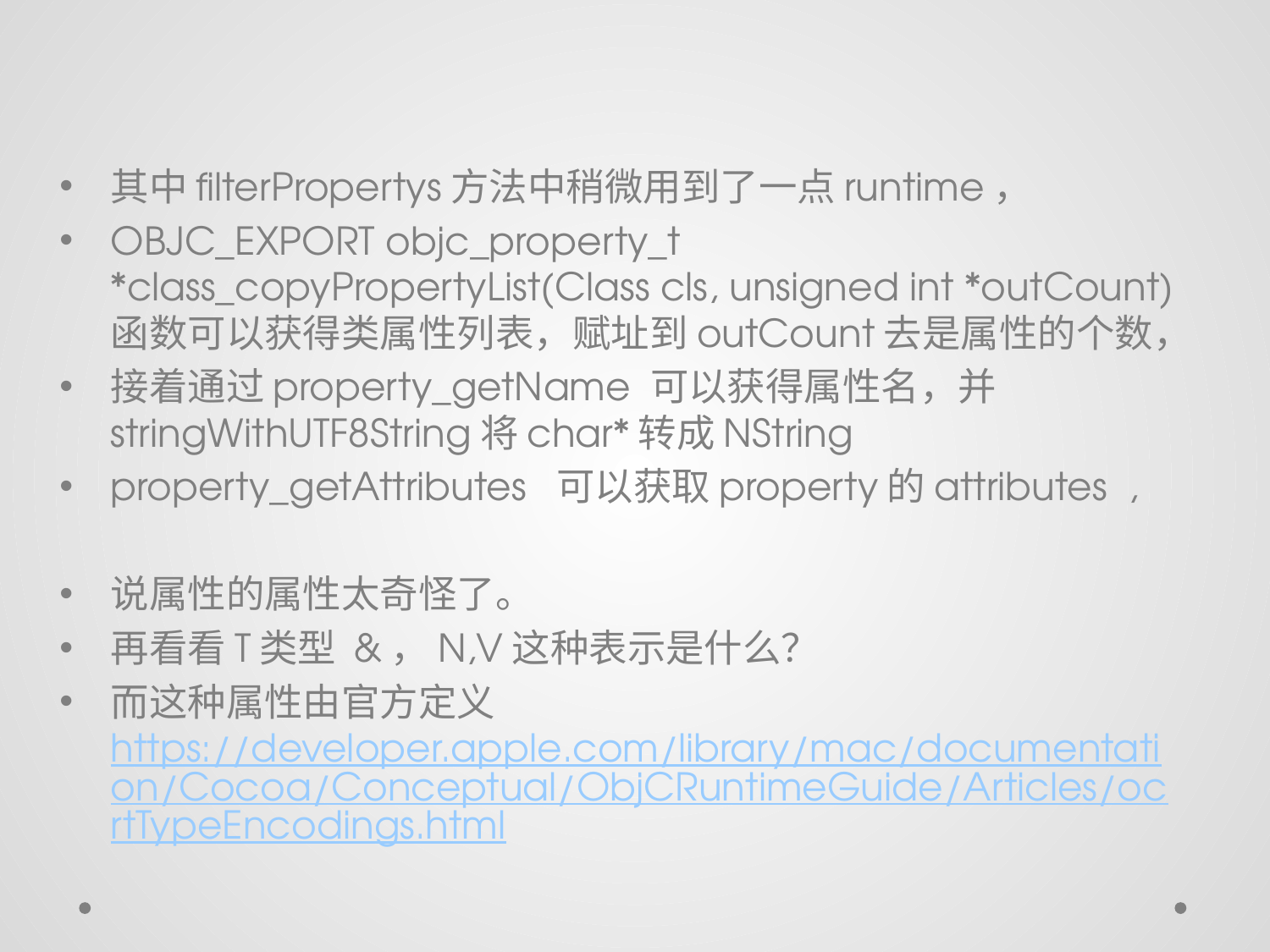

#
其中filterPropertys方法中稍微用到了一点runtime，
OBJC_EXPORT objc_property_t *class_copyPropertyList(Class cls, unsigned int *outCount) 函数可以获得类属性列表，赋址到outCount去是属性的个数，
接着通过property_getName 可以获得属性名，并stringWithUTF8String将char*转成NString
property_getAttributes  可以获取property的attributes  ,

说属性的属性太奇怪了。
再看看T类型 &，N,V这种表示是什么？
而这种属性由官方定义https://developer.apple.com/library/mac/documentation/Cocoa/Conceptual/ObjCRuntimeGuide/Articles/ocrtTypeEncodings.html